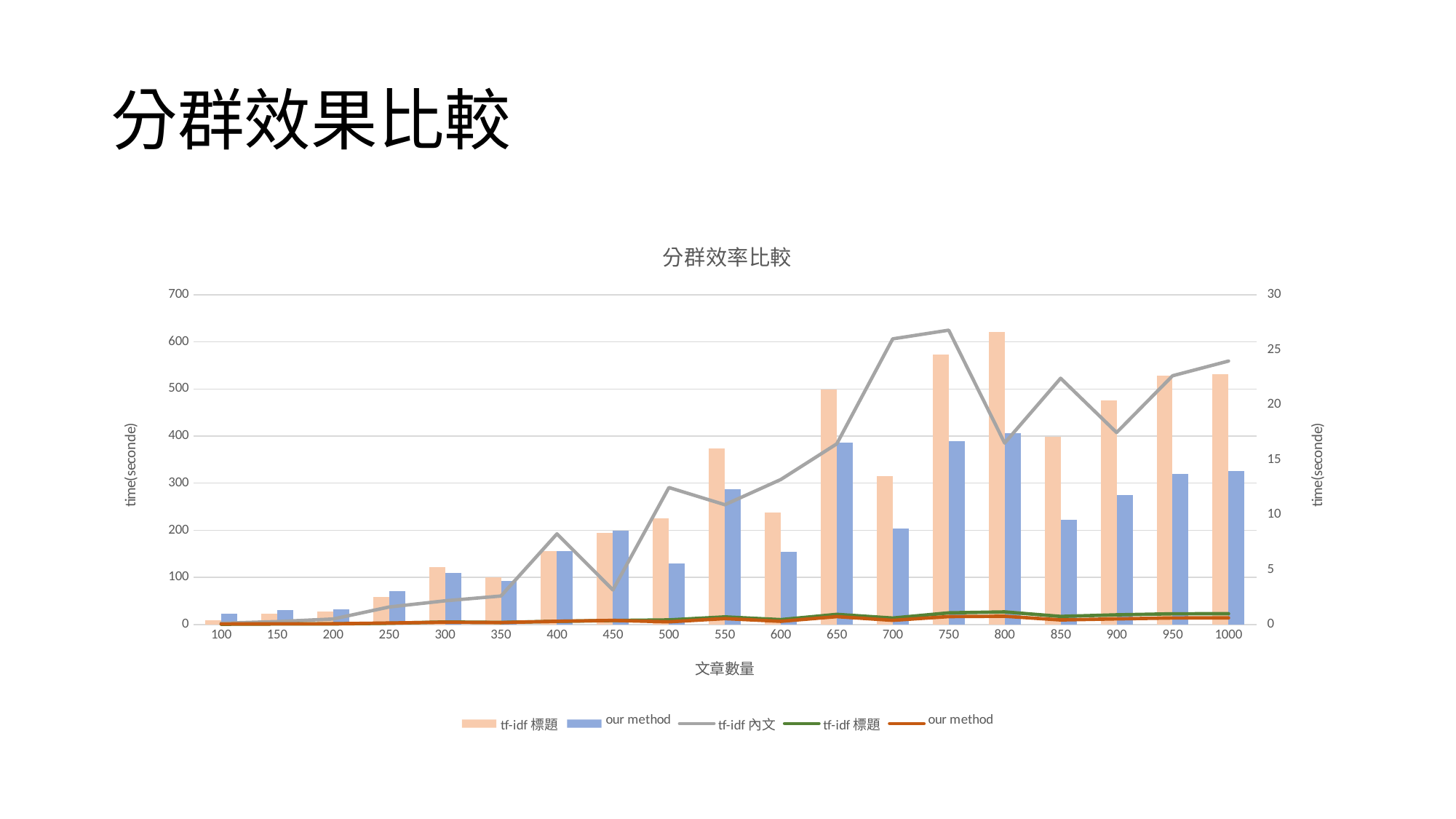

# 分群效果比較

### Chart: 分群效率比較

| Category | tf-idf標題 | our method | tf-idf內文 | tf-idf標題 | our method |
|---|---|---|---|---|---|
| 100 | 0.37 | 0.99 | 2.62 | 0.37 | 0.99 |
| 150 | 0.97 | 1.29 | 6.05 | 0.97 | 1.29 |
| 200 | 1.17 | 1.39 | 11.53 | 1.17 | 1.39 |
| 250 | 2.5 | 3.06 | 37.06 | 2.5 | 3.06 |
| 300 | 5.23 | 4.67 | 50.21 | 5.23 | 4.67 |
| 350 | 4.28 | 3.97 | 60.36 | 4.28 | 3.97 |
| 400 | 6.65 | 6.68 | 192.44 | 6.65 | 6.68 |
| 450 | 8.36 | 8.5 | 73.25 | 8.36 | 8.5 |
| 500 | 9.63 | 5.53 | 290.79 | 9.63 | 5.53 |
| 550 | 16.04 | 12.34 | 254.27 | 16.04 | 12.34 |
| 600 | 10.19 | 6.58 | 307.74 | 10.19 | 6.58 |
| 650 | 21.39 | 16.53 | 383.64 | 21.39 | 16.53 |
| 700 | 13.52 | 8.75 | 606.59 | 13.52 | 8.75 |
| 750 | 24.56 | 16.68 | 624.97 | 24.56 | 16.68 |
| 800 | 26.63 | 17.4 | 385.29 | 26.63 | 17.4 |
| 850 | 17.05 | 9.55 | 522.88 | 17.05 | 9.55 |
| 900 | 20.37 | 11.78 | 407.62 | 20.37 | 11.78 |
| 950 | 22.64 | 13.71 | 528.19 | 22.64 | 13.71 |
| 1000 | 22.8 | 13.96 | 559.4 | 22.8 | 13.96 |